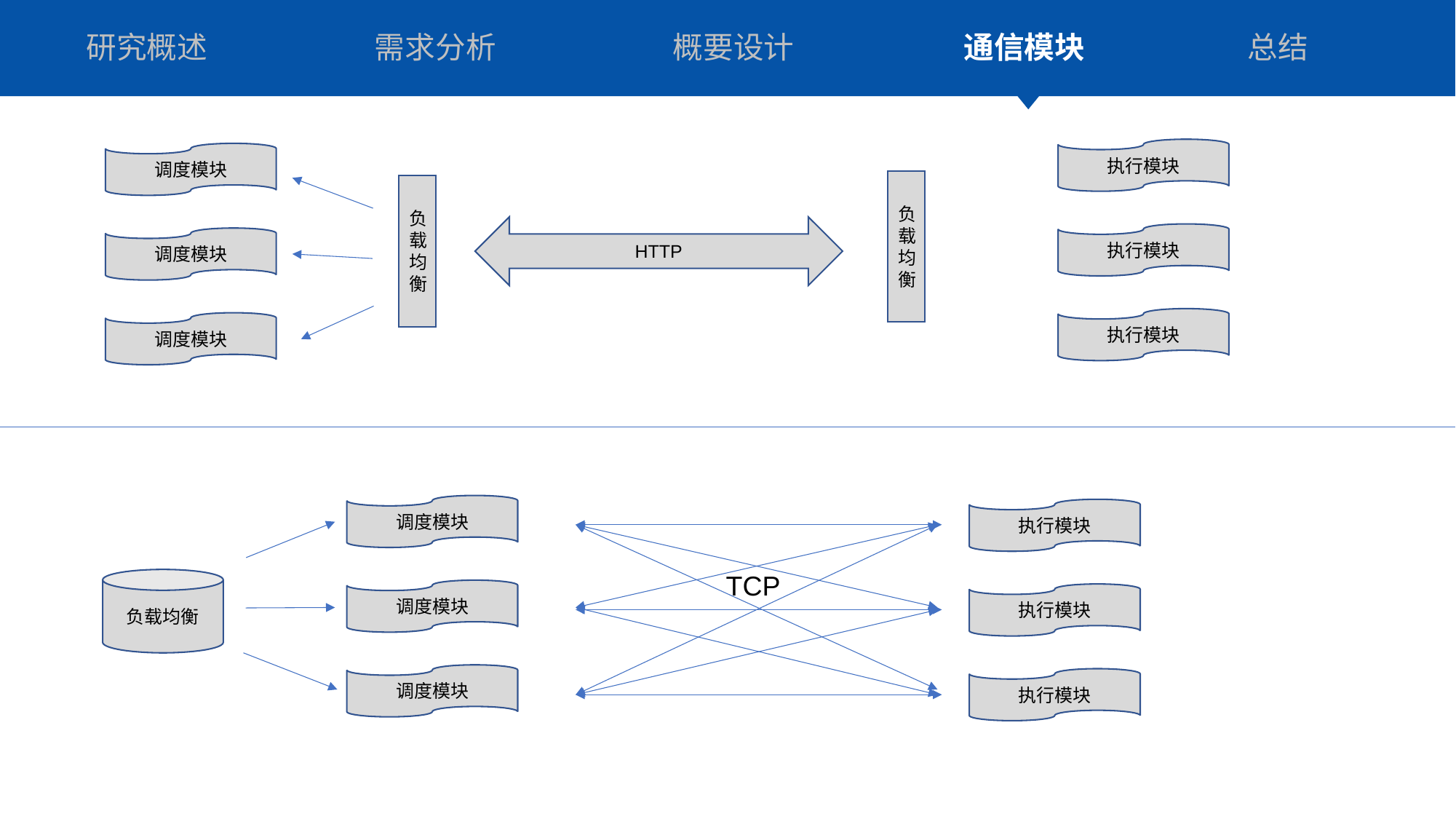

研究概述
需求分析
概要设计
通信模块
总结

执行模块
调度模块
负载均衡
负载均衡
HTTP
执行模块
调度模块
执行模块
调度模块
调度模块
执行模块
TCP
负载均衡
调度模块
执行模块
调度模块
执行模块